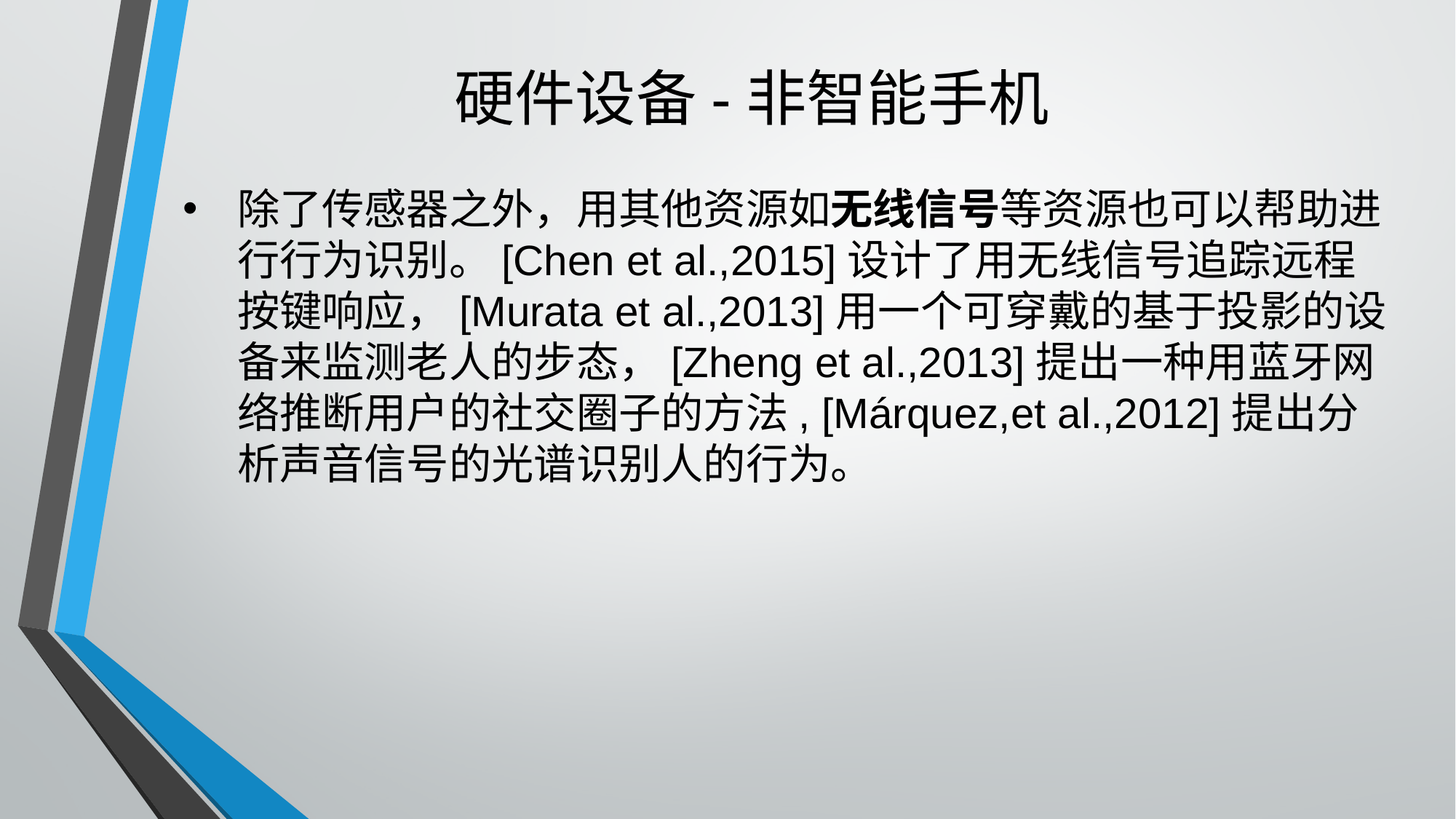

# 硬件设备-非智能手机
除了传感器之外，用其他资源如无线信号等资源也可以帮助进行行为识别。[Chen et al.,2015]设计了用无线信号追踪远程按键响应，[Murata et al.,2013]用一个可穿戴的基于投影的设备来监测老人的步态，[Zheng et al.,2013]提出一种用蓝牙网络推断用户的社交圈子的方法, [Márquez,et al.,2012]提出分析声音信号的光谱识别人的行为。